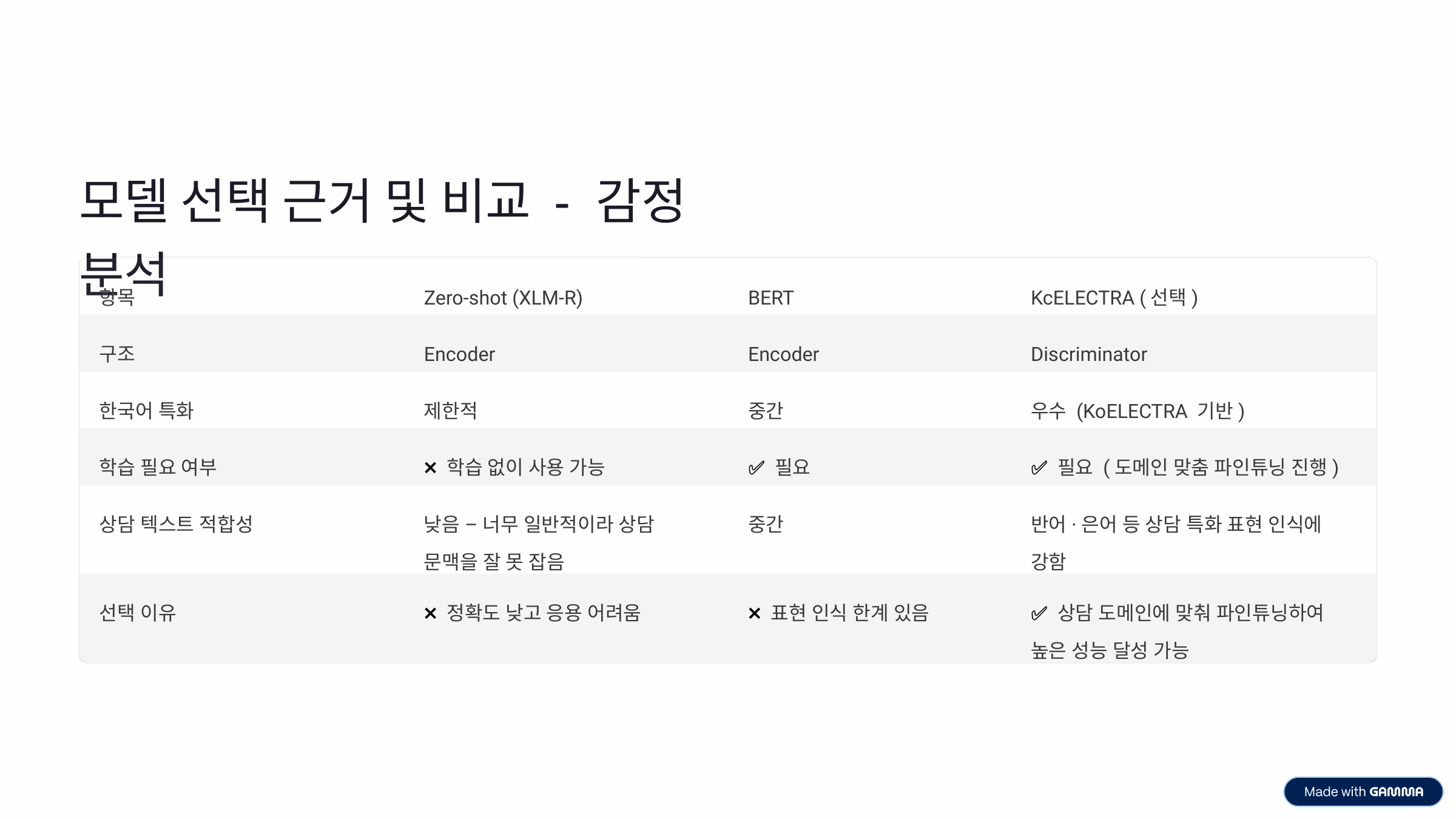

모델 선택 근거 및 비교 - 감정 분석

항목
Zero-shot (XLM-R)
BERT
KcELECTRA (선택)

구조
Encoder
Encoder
Discriminator

한국어 특화
제한적
중간
우수 (KoELECTRA 기반)

학습 필요 여부
❌ 학습 없이 사용 가능
✅ 필요
✅ 필요 (도메인 맞춤 파인튜닝 진행)

상담 텍스트 적합성
낮음 – 너무 일반적이라 상담 문맥을 잘 못 잡음
중간
반어·은어 등 상담 특화 표현 인식에 강함

선택 이유
❌ 정확도 낮고 응용 어려움
❌ 표현 인식 한계 있음
✅ 상담 도메인에 맞춰 파인튜닝하여 높은 성능 달성 가능